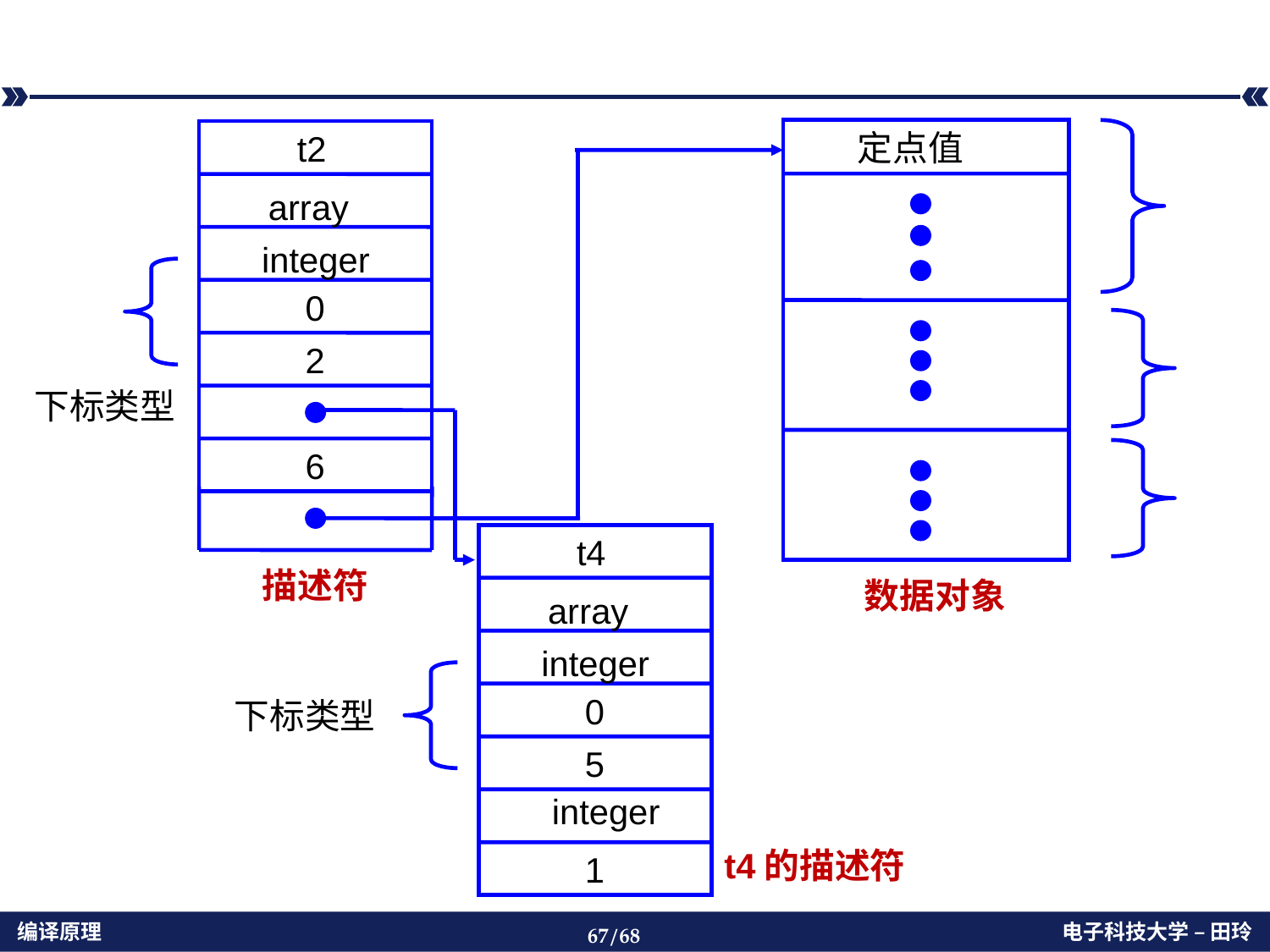

#

定点值

t2

array

integer

0

2

下标类型

6

t4

描述符

数据对象

array

integer

0

下标类型
5

integer

t4的描述符
1